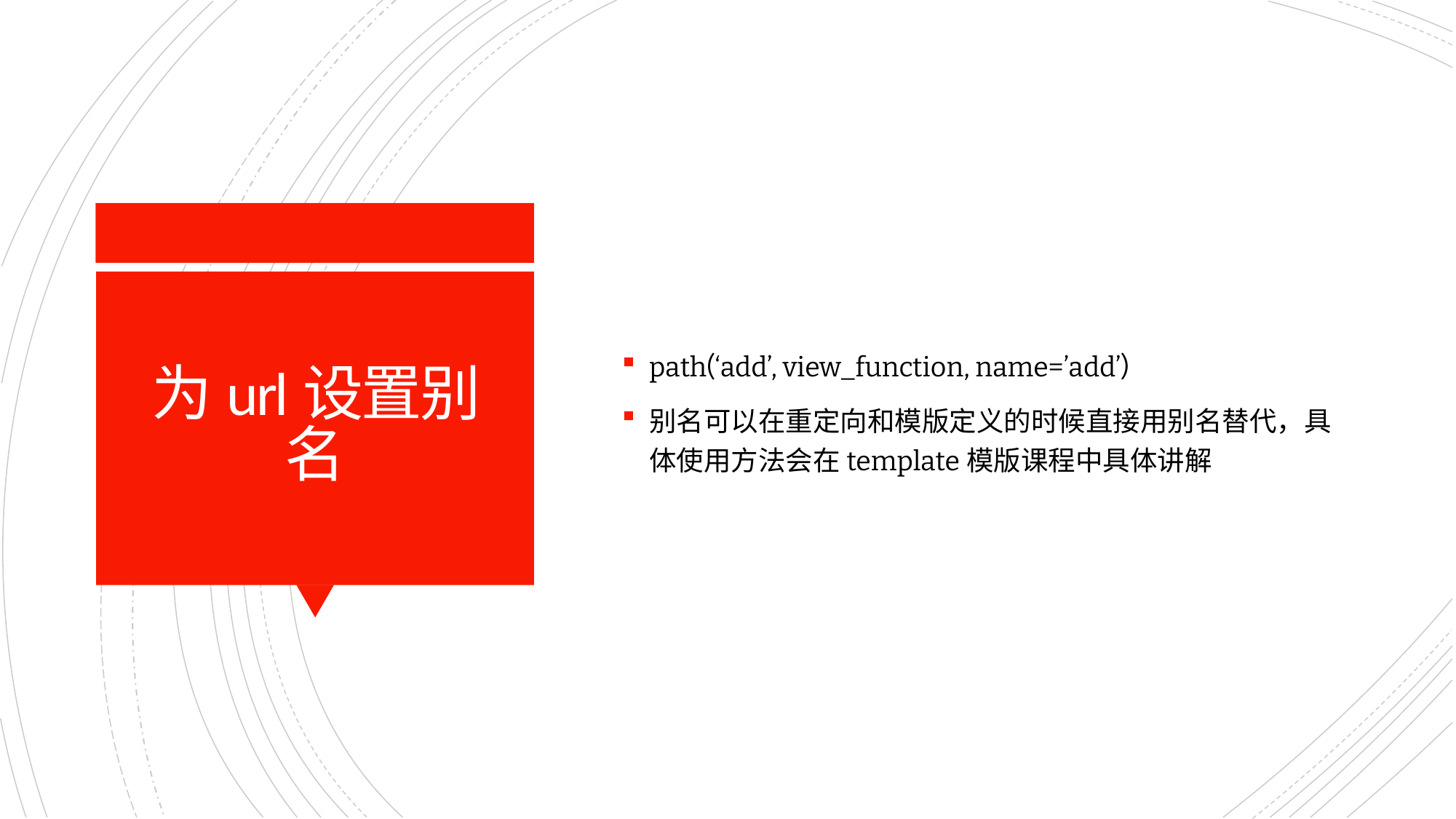

path(‘add’, view_function, name=’add’)
别名可以在重定向和模版定义的时候直接用别名替代，具体使用方法会在template模版课程中具体讲解
# 为url设置别名